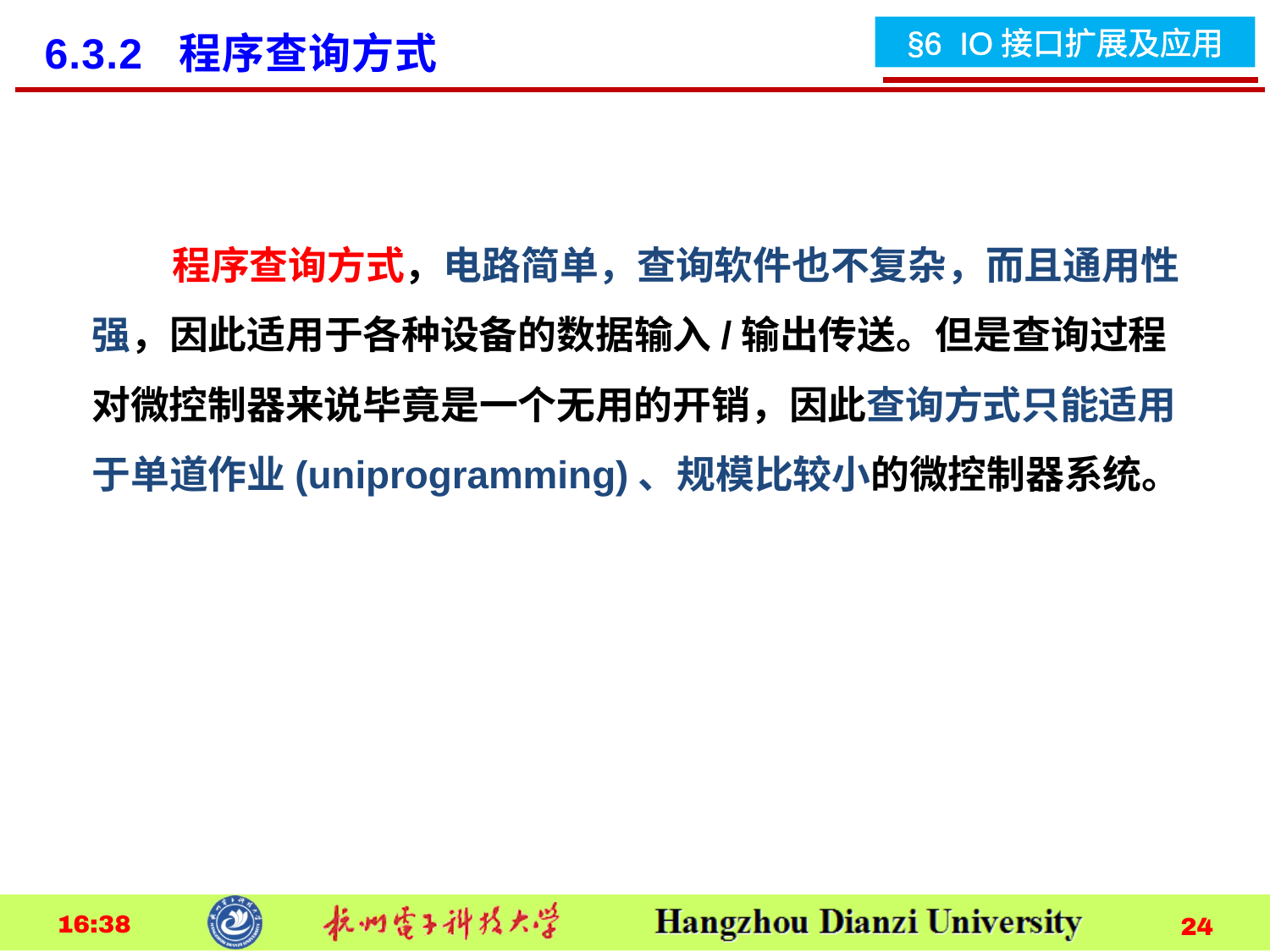

6.3.2  程序查询方式
        程序查询方式，电路简单，查询软件也不复杂，而且通用性强，因此适用于各种设备的数据输入/输出传送。但是查询过程对微控制器来说毕竟是一个无用的开销，因此查询方式只能适用于单道作业(uniprogramming)、规模比较小的微控制器系统。